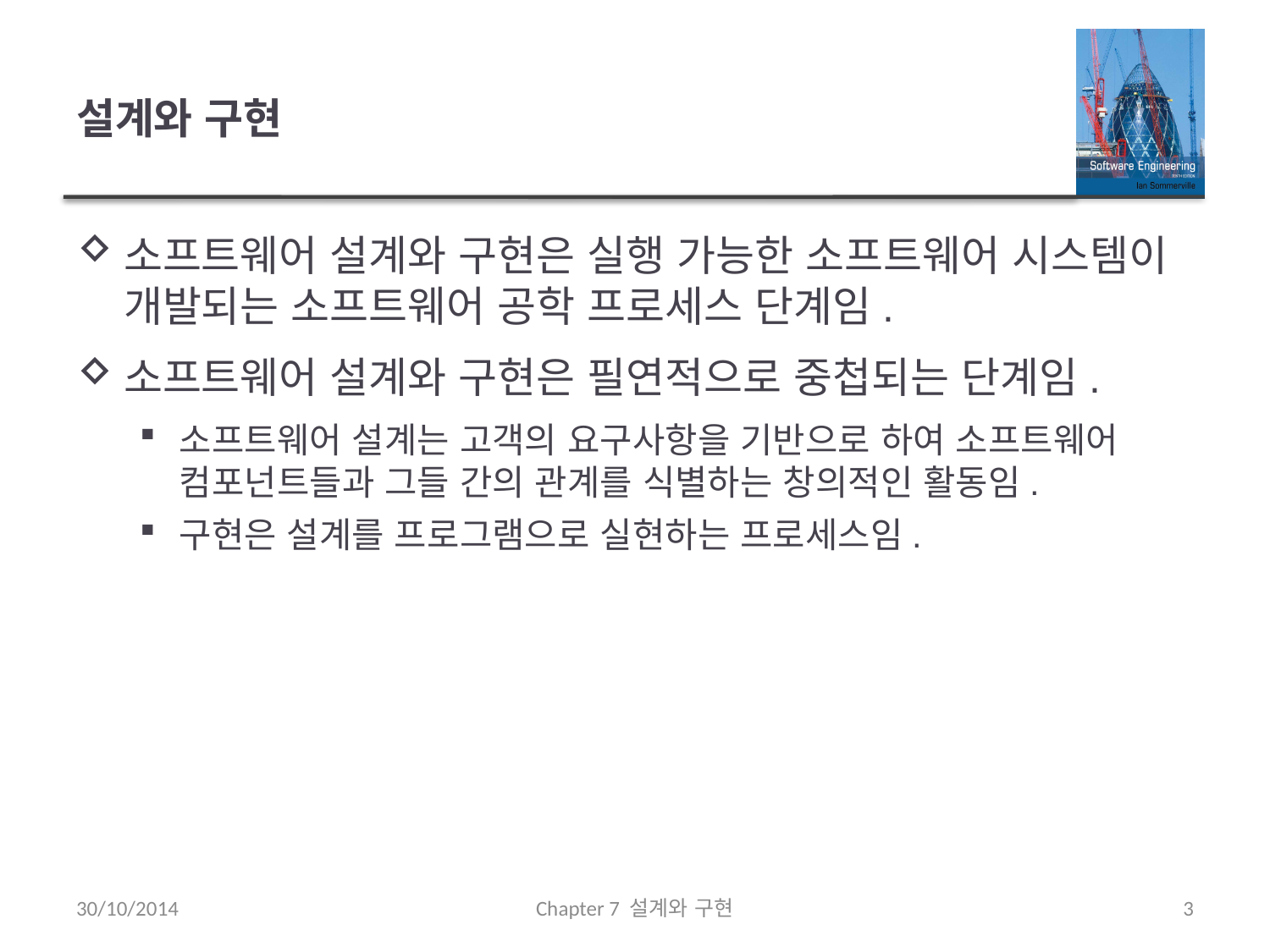

# 설계와 구현
소프트웨어 설계와 구현은 실행 가능한 소프트웨어 시스템이 개발되는 소프트웨어 공학 프로세스 단계임.
소프트웨어 설계와 구현은 필연적으로 중첩되는 단계임.
소프트웨어 설계는 고객의 요구사항을 기반으로 하여 소프트웨어 컴포넌트들과 그들 간의 관계를 식별하는 창의적인 활동임.
구현은 설계를 프로그램으로 실현하는 프로세스임.
30/10/2014
Chapter 7 설계와 구현
3